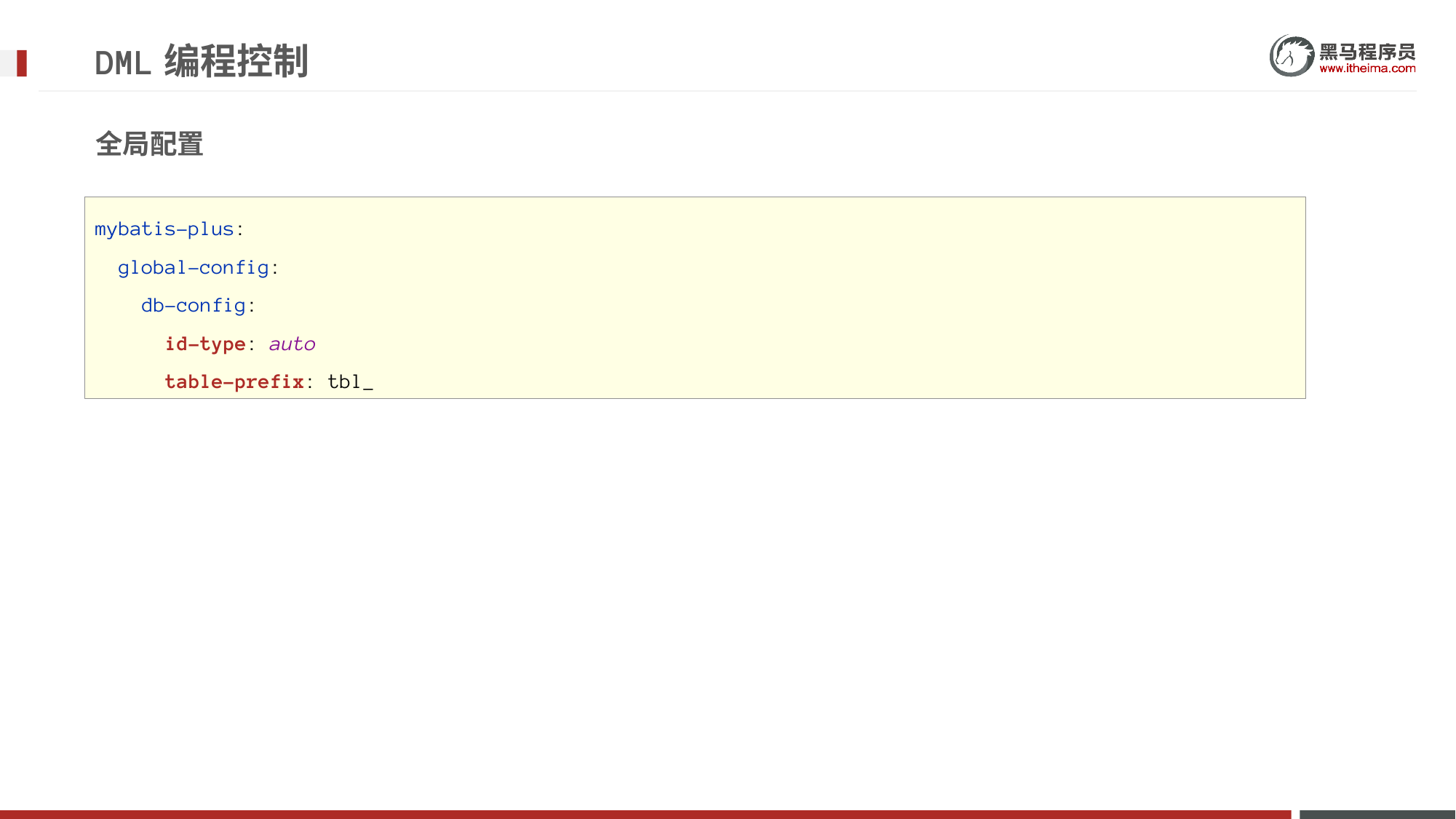

# DML编程控制
全局配置
mybatis-plus:
  global-config:
    db-config:
      id-type: auto
      table-prefix: tbl_